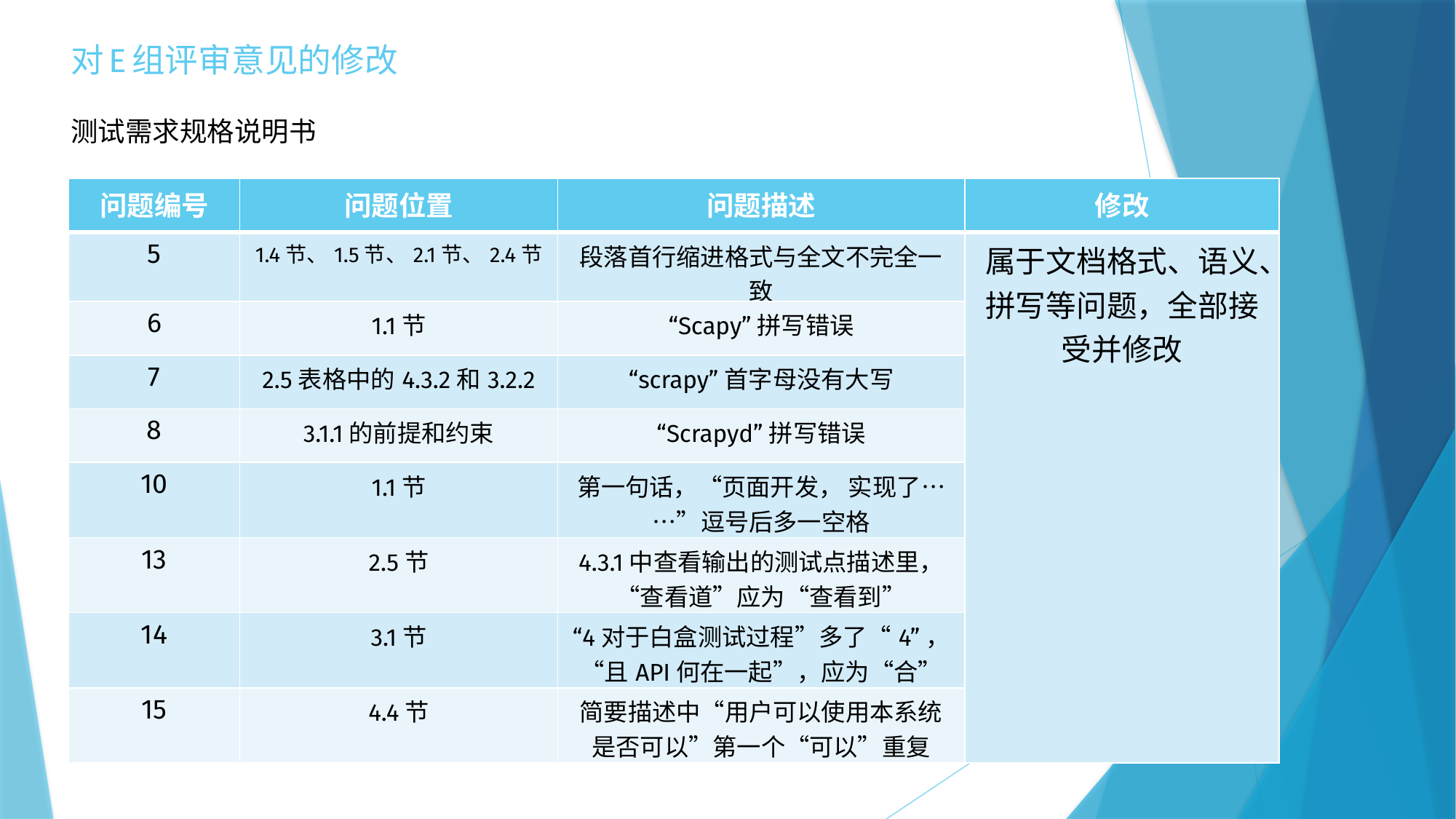

# 对E组评审意见的修改
测试需求规格说明书
| 问题编号 | 问题位置 | 问题描述 | 修改 |
| --- | --- | --- | --- |
| 5 | 1.4节、1.5节、2.1节、2.4节 | 段落首行缩进格式与全文不完全一致 | 属于文档格式、语义、拼写等问题，全部接受并修改 |
| 6 | 1.1节 | “Scapy”拼写错误 |  |
| 7 | 2.5表格中的4.3.2和3.2.2 | “scrapy”首字母没有大写 |  |
| 8 | 3.1.1的前提和约束 | “Scrapyd”拼写错误 |  |
| 10 | 1.1节 | 第一句话，“页面开发， 实现了……”逗号后多一空格 |  |
| 13 | 2.5节 | 4.3.1中查看输出的测试点描述里，“查看道”应为“查看到” |  |
| 14 | 3.1节 | “4对于白盒测试过程”多了“4”，“且API何在一起”，应为“合” |  |
| 15 | 4.4节 | 简要描述中“用户可以使用本系统是否可以”第一个“可以”重复 |  |